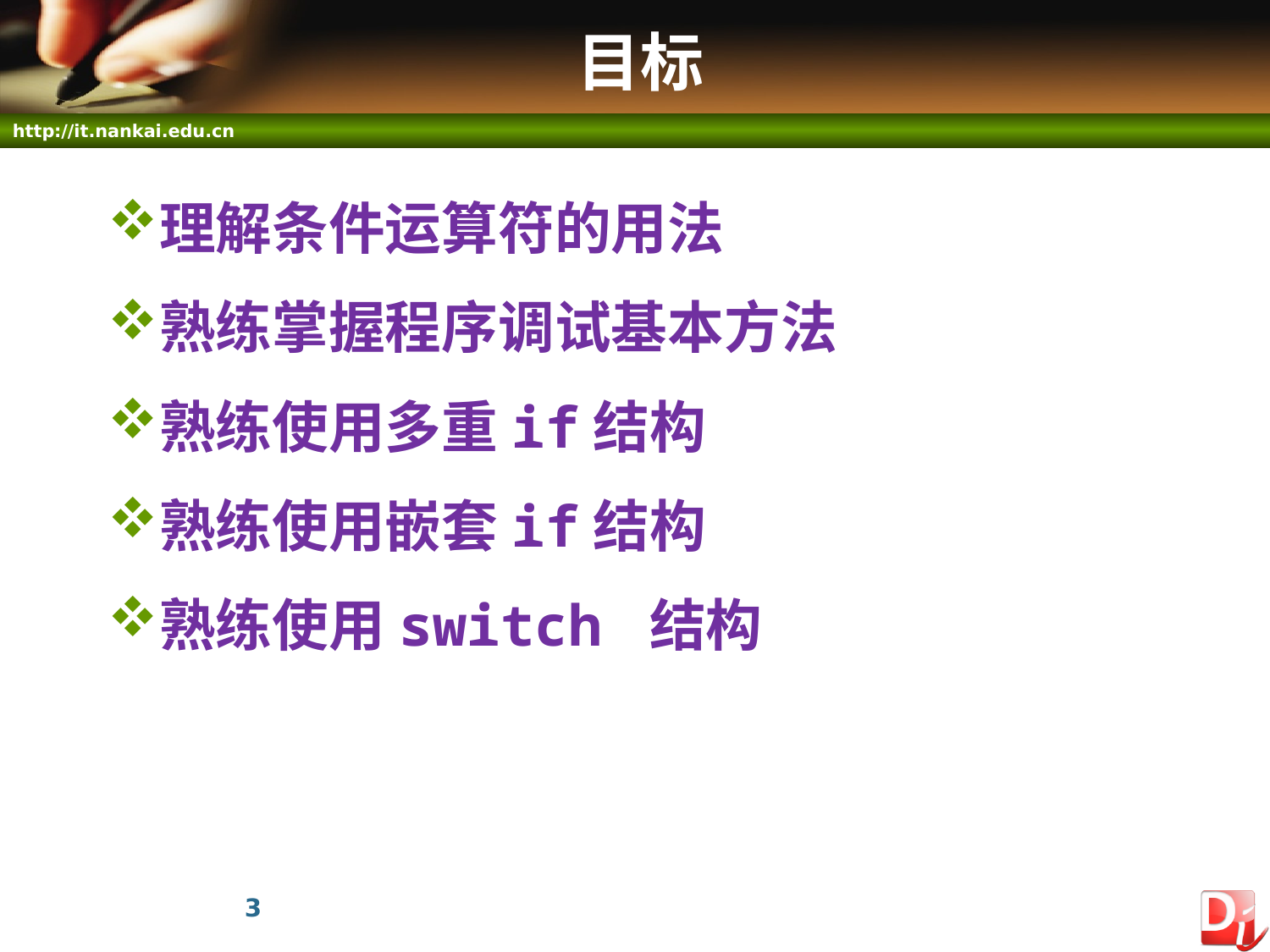

# 目标
理解条件运算符的用法
熟练掌握程序调试基本方法
熟练使用多重if结构
熟练使用嵌套if结构
熟练使用switch 结构
3